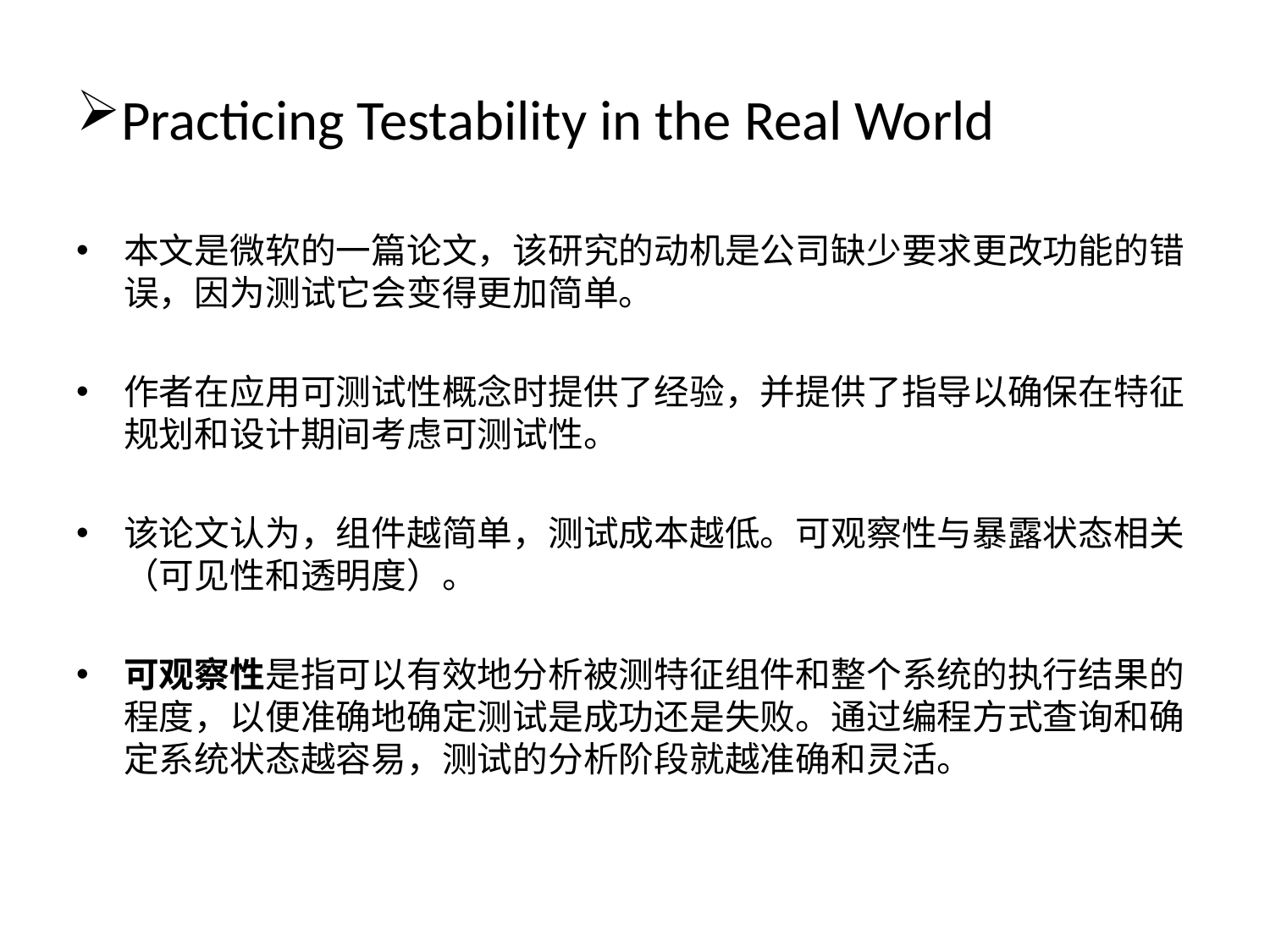

# Practicing Testability in the Real World
本文是微软的一篇论文，该研究的动机是公司缺少要求更改功能的错误，因为测试它会变得更加简单。

作者在应用可测试性概念时提供了经验，并提供了指导以确保在特征规划和设计期间考虑可测试性。

该论文认为，组件越简单，测试成本越低。可观察性与暴露状态相关（可见性和透明度）。

可观察性是指可以有效地分析被测特征组件和整个系统的执行结果的程度，以便准确地确定测试是成功还是失败。通过编程方式查询和确定系统状态越容易，测试的分析阶段就越准确和灵活。